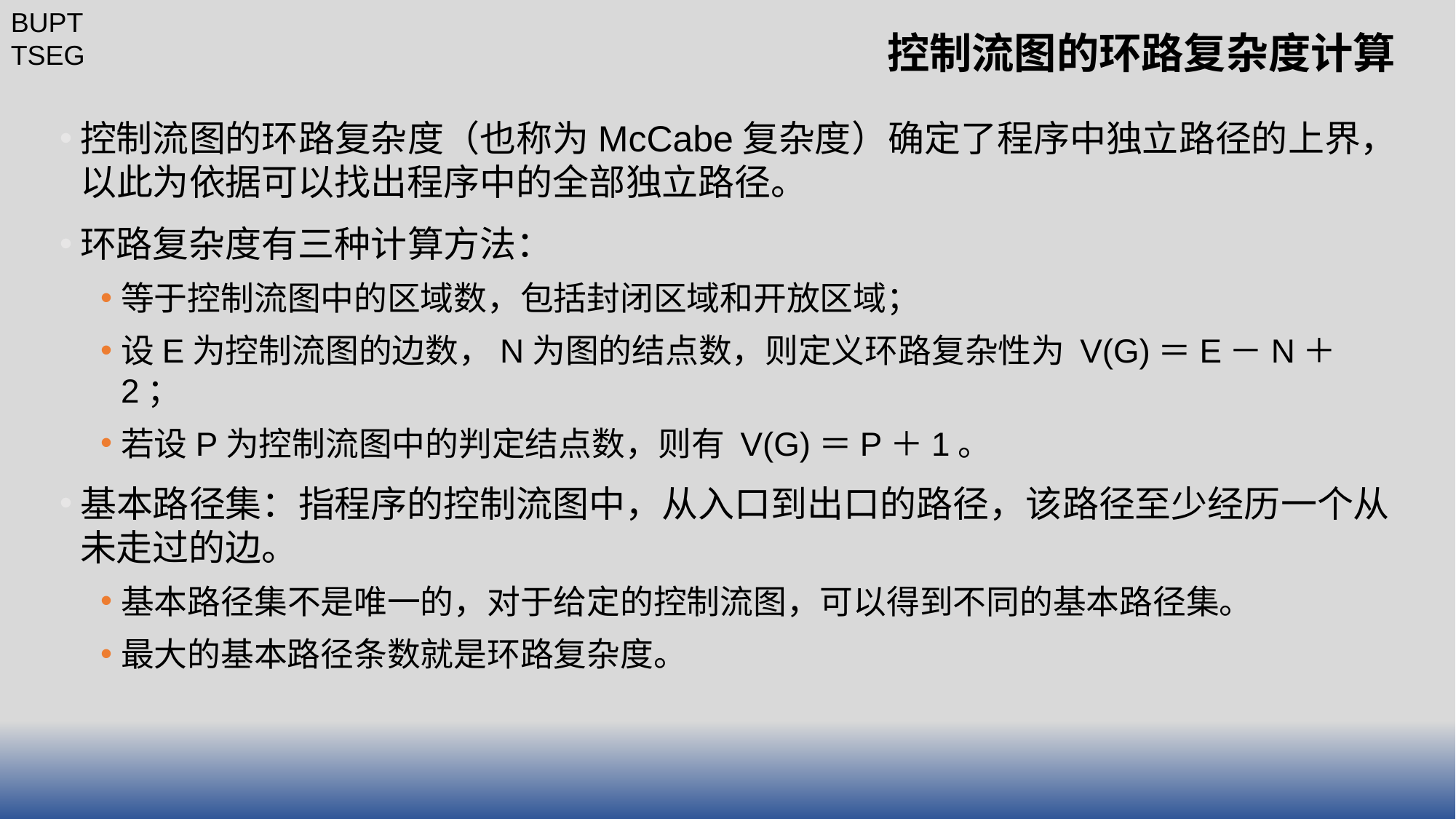

# 控制流图的环路复杂度计算
控制流图的环路复杂度（也称为McCabe复杂度）确定了程序中独立路径的上界，以此为依据可以找出程序中的全部独立路径。
环路复杂度有三种计算方法：
等于控制流图中的区域数，包括封闭区域和开放区域；
设E为控制流图的边数，N为图的结点数，则定义环路复杂性为 V(G)＝E－N＋2；
若设P为控制流图中的判定结点数，则有 V(G)＝P＋1。
基本路径集：指程序的控制流图中，从入口到出口的路径，该路径至少经历一个从未走过的边。
基本路径集不是唯一的，对于给定的控制流图，可以得到不同的基本路径集。
最大的基本路径条数就是环路复杂度。